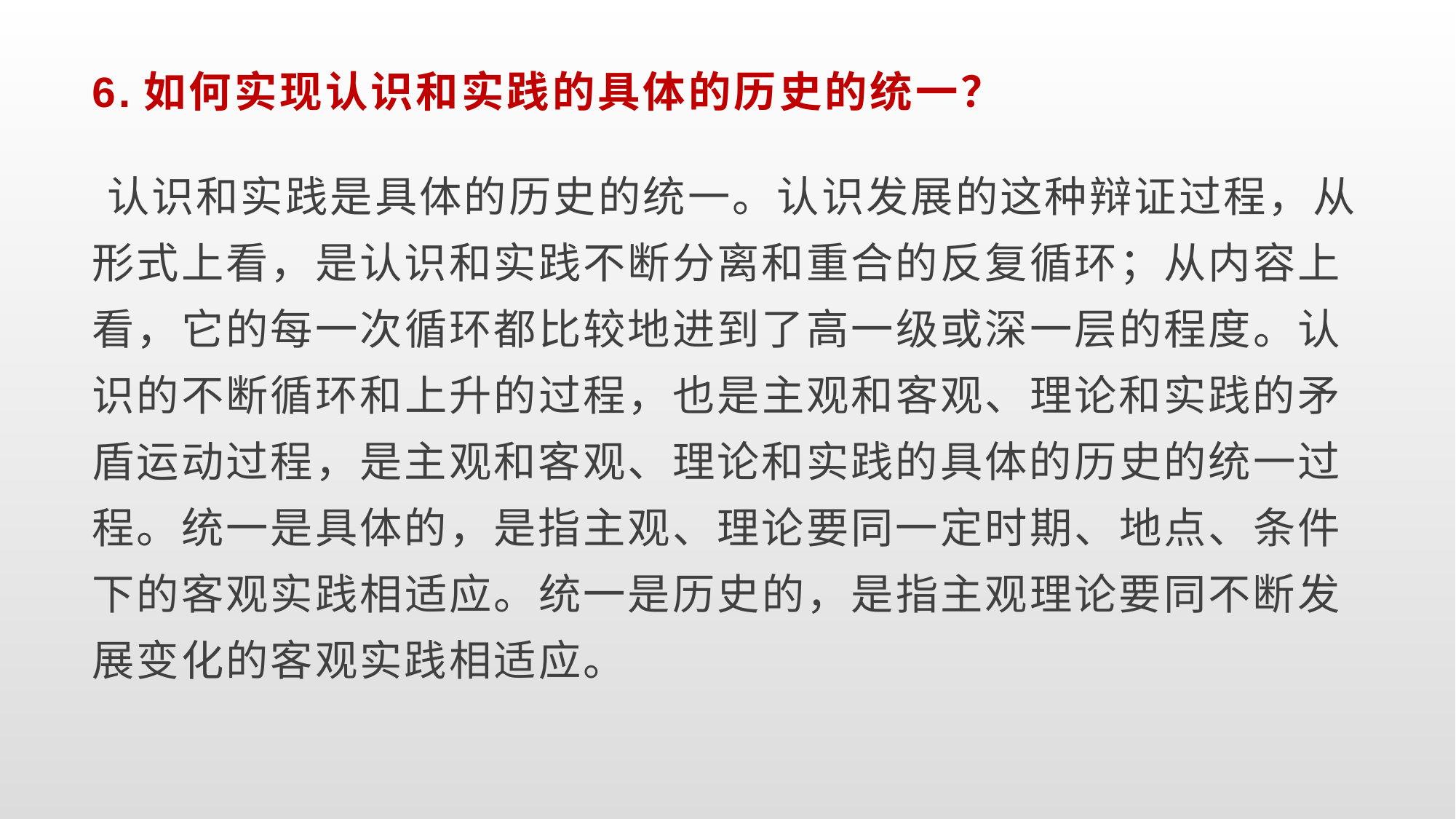

# 6.如何实现认识和实践的具体的历史的统一？
 认识和实践是具体的历史的统一。认识发展的这种辩证过程，从形式上看，是认识和实践不断分离和重合的反复循环；从内容上看，它的每一次循环都比较地进到了高一级或深一层的程度。认识的不断循环和上升的过程，也是主观和客观、理论和实践的矛盾运动过程，是主观和客观、理论和实践的具体的历史的统一过程。统一是具体的，是指主观、理论要同一定时期、地点、条件下的客观实践相适应。统一是历史的，是指主观理论要同不断发展变化的客观实践相适应。